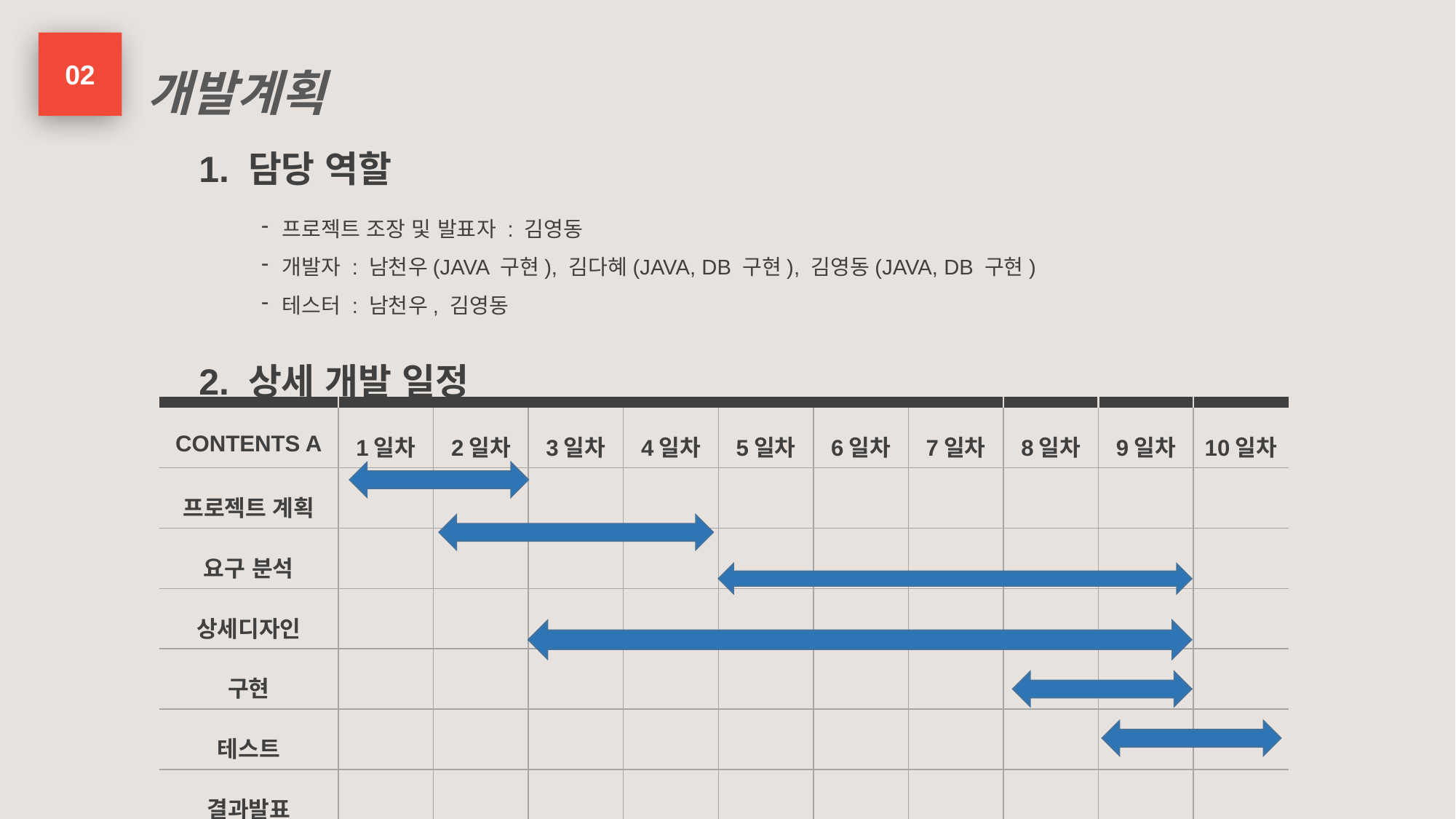

개발계획
02
1. 담당 역할
프로젝트 조장 및 발표자 : 김영동
개발자 : 남천우(JAVA 구현), 김다혜(JAVA, DB 구현), 김영동(JAVA, DB 구현)
테스터 : 남천우, 김영동
2. 상세 개발 일정
|  |  |  |  |  |  |  |  |  |  |  |
| --- | --- | --- | --- | --- | --- | --- | --- | --- | --- | --- |
| CONTENTS A | 1일차 | 2일차 | 3일차 | 4일차 | 5일차 | 6일차 | 7일차 | 8일차 | 9일차 | 10일차 |
| 프로젝트 계획 |  |  |  |  |  |  |  |  |  |  |
| 요구 분석 |  |  |  |  |  |  |  |  |  |  |
| 상세디자인 |  |  |  |  |  |  |  |  |  |  |
| 구현 |  |  |  |  |  |  |  |  |  |  |
| 테스트 |  |  |  |  |  |  |  |  |  |  |
| 결과발표 |  |  |  |  |  |  |  |  |  |  |